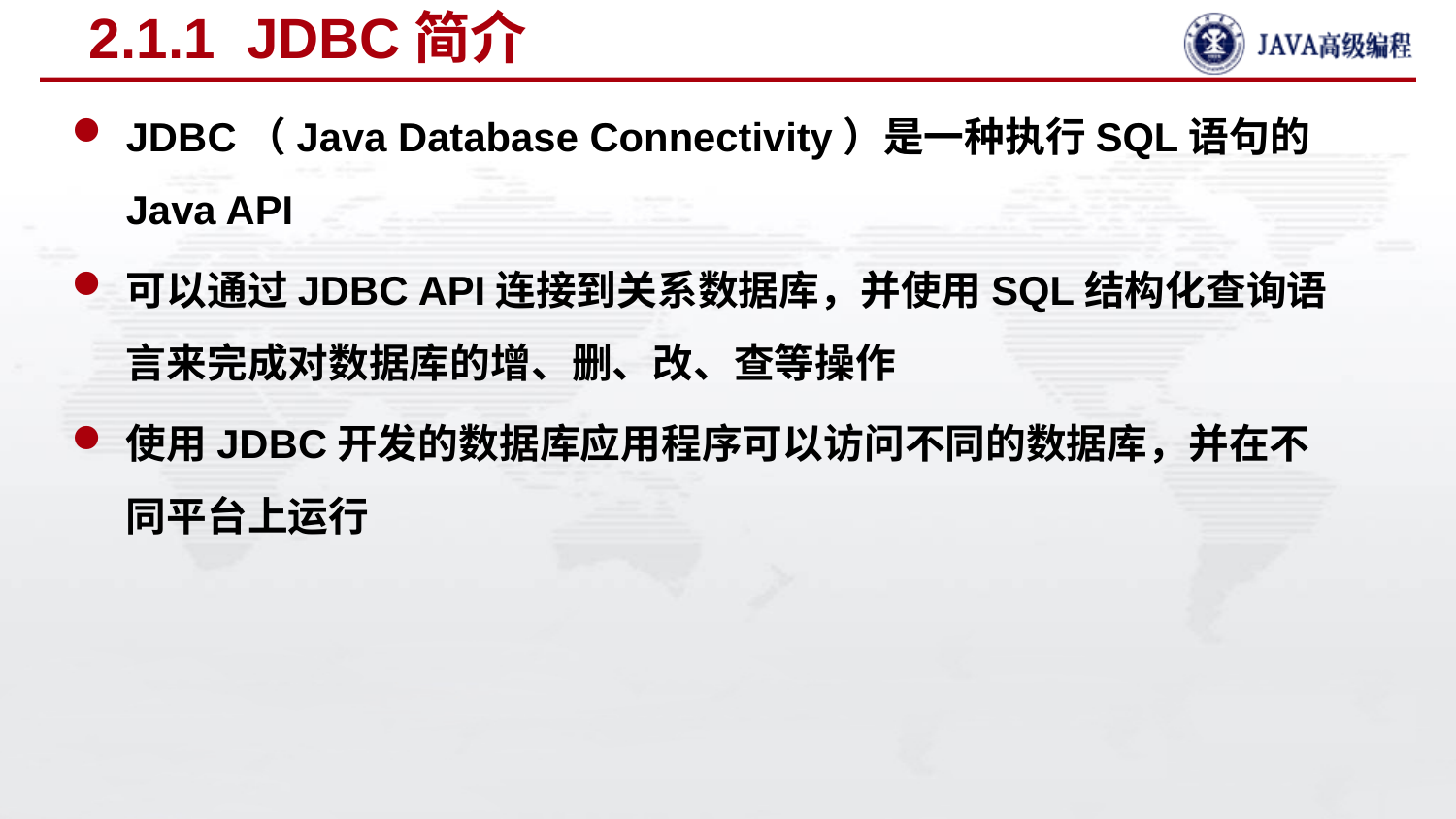

# 2.1.1  JDBC简介
JDBC（Java Database Connectivity）是一种执行SQL语句的Java API
可以通过JDBC API连接到关系数据库，并使用SQL结构化查询语言来完成对数据库的增、删、改、查等操作
使用JDBC开发的数据库应用程序可以访问不同的数据库，并在不同平台上运行